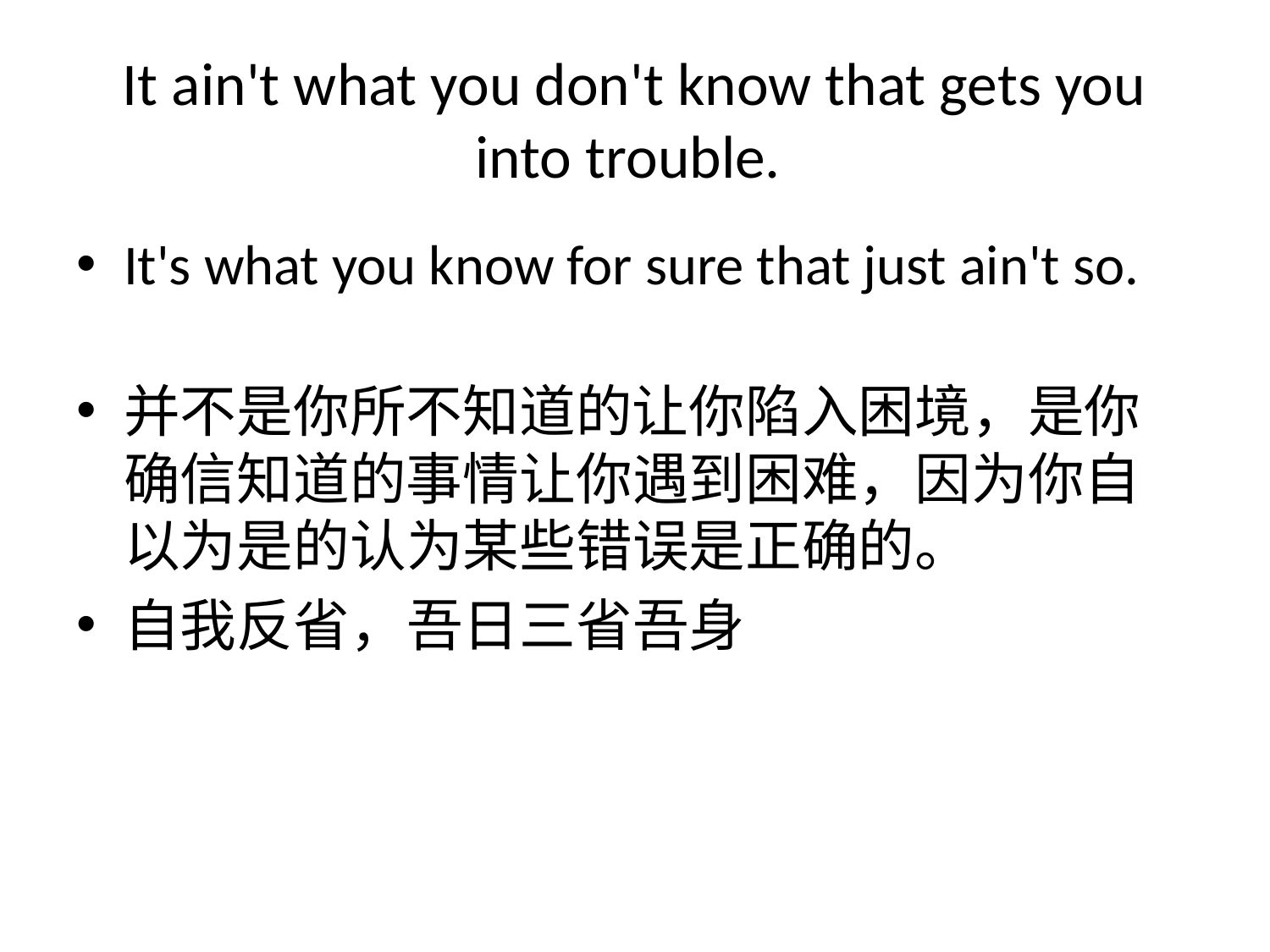

# It ain't what you don't know that gets you into trouble.
It's what you know for sure that just ain't so.
并不是你所不知道的让你陷入困境，是你确信知道的事情让你遇到困难，因为你自以为是的认为某些错误是正确的。
自我反省，吾日三省吾身